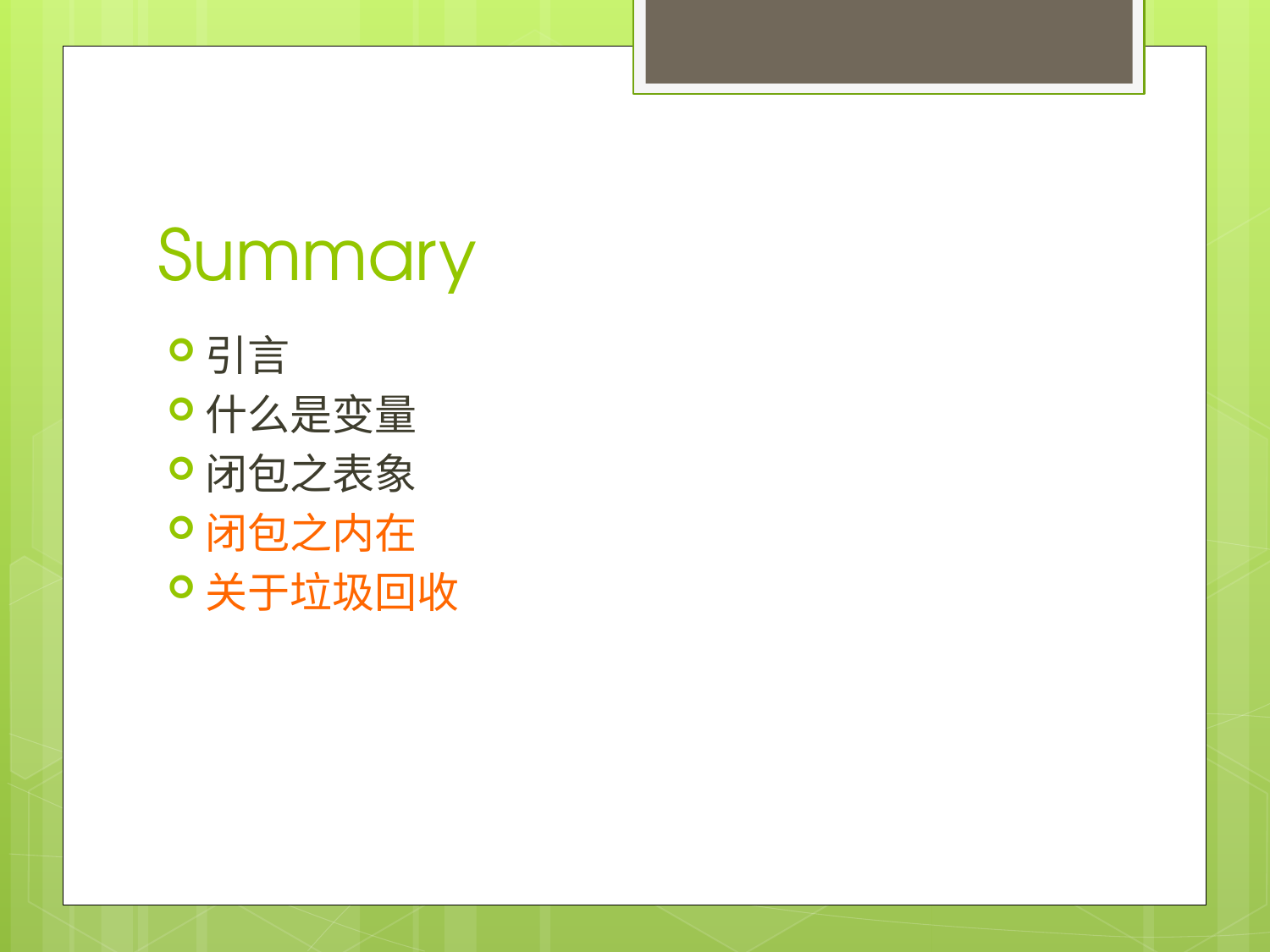

# Summary
引言
什么是变量
闭包之表象
闭包之内在
关于垃圾回收